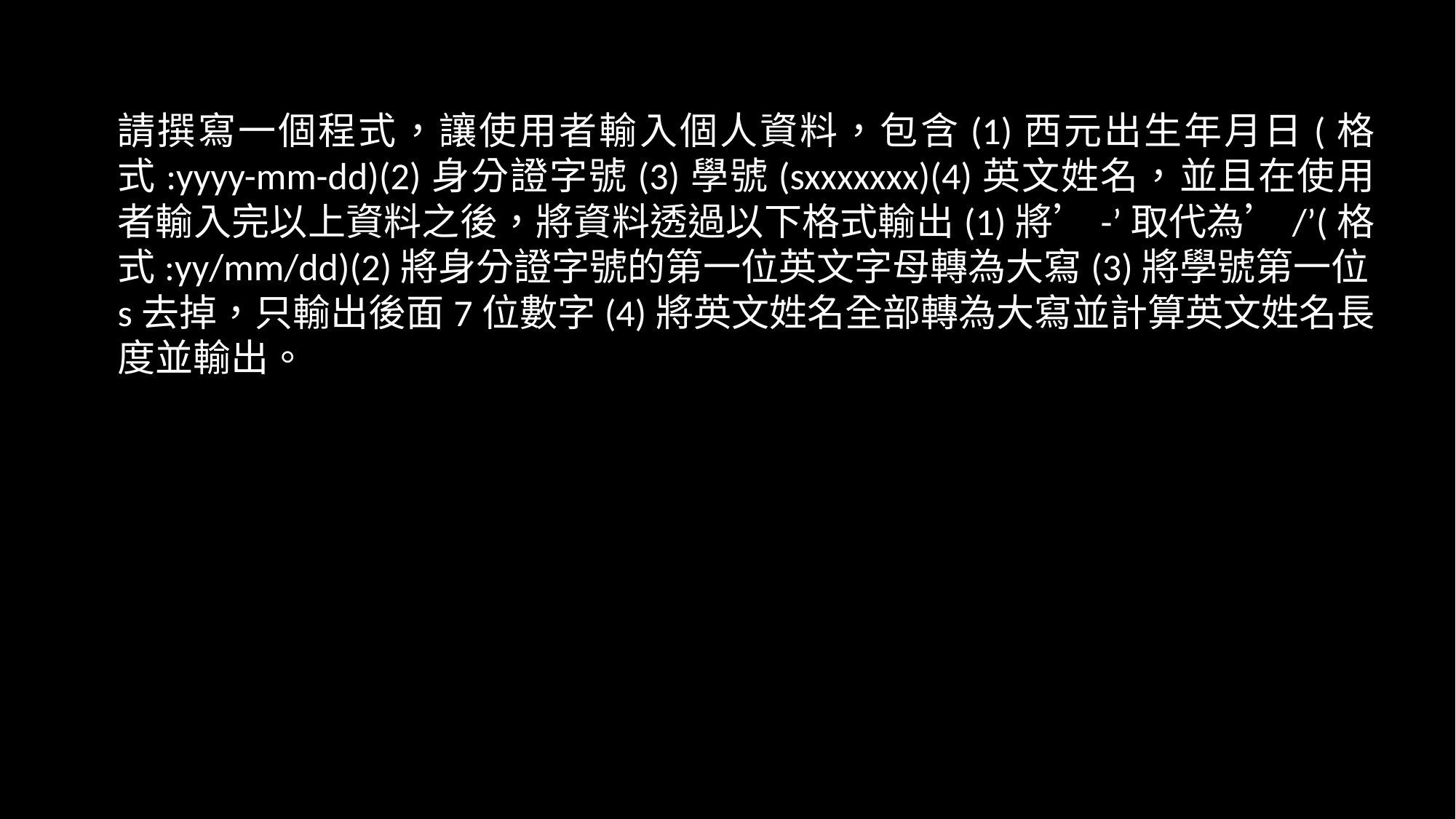

請撰寫一個程式，讓使用者輸入個人資料，包含(1)西元出生年月日(格式:yyyy-mm-dd)(2)身分證字號(3)學號(sxxxxxxx)(4)英文姓名，並且在使用者輸入完以上資料之後，將資料透過以下格式輸出(1)將’-’取代為’/’(格式:yy/mm/dd)(2)將身分證字號的第一位英文字母轉為大寫(3)將學號第一位s去掉，只輸出後面7位數字(4)將英文姓名全部轉為大寫並計算英文姓名長度並輸出。